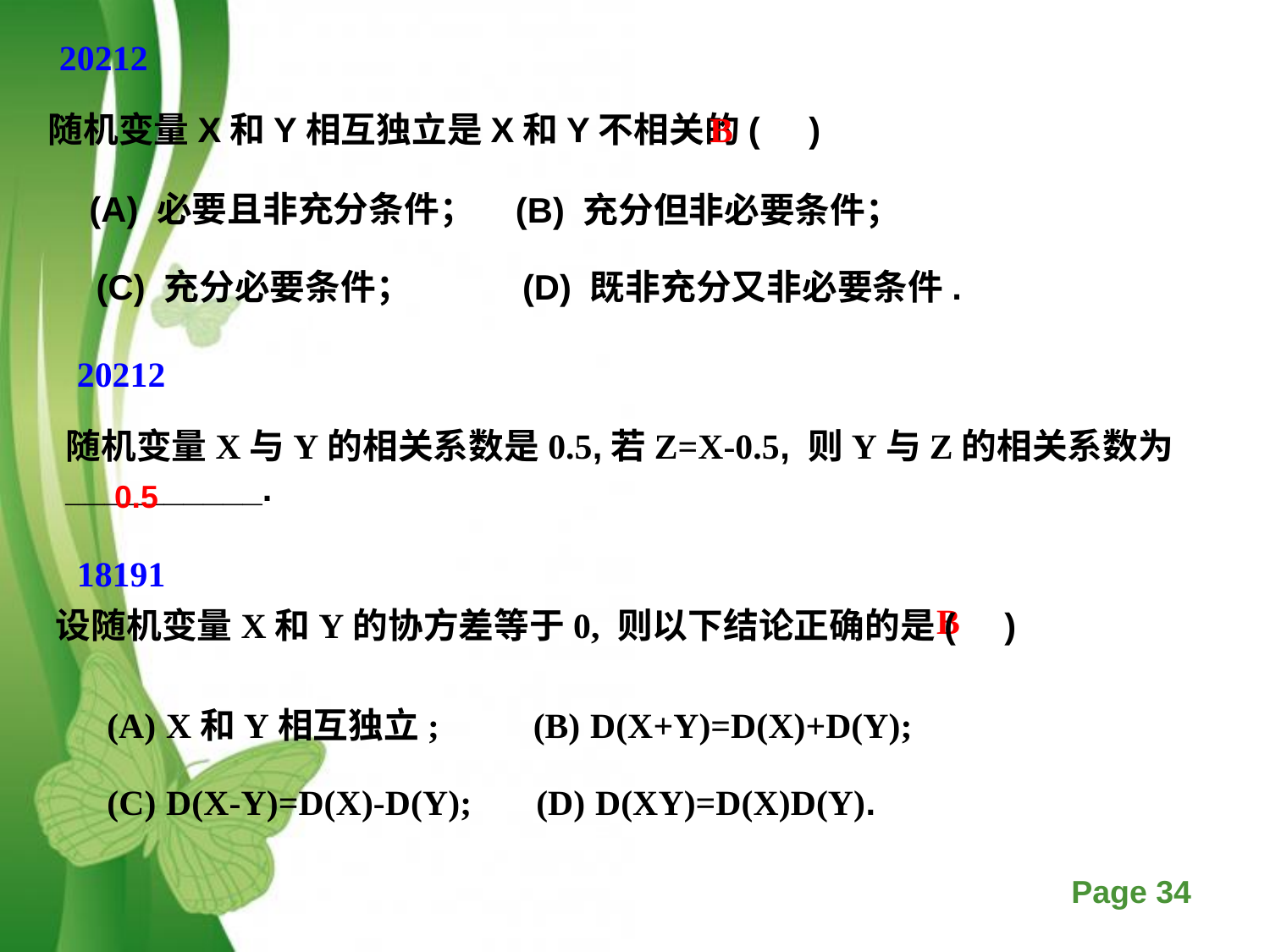

20212
随机变量X和Y相互独立是X和Y不相关的(     )
B
(A) 必要且非充分条件；
(B) 充分但非必要条件；
(C) 充分必要条件；
(D) 既非充分又非必要条件.
20212
随机变量X与Y的相关系数是0.5,若Z=X-0.5, 则Y与Z的相关系数为__________.
0.5
18191
B
设随机变量X和Y的协方差等于0, 则以下结论正确的是(     )
(A) X和Y相互独立;
(B) D(X+Y)=D(X)+D(Y);
(C) D(X-Y)=D(X)-D(Y);
(D) D(XY)=D(X)D(Y).